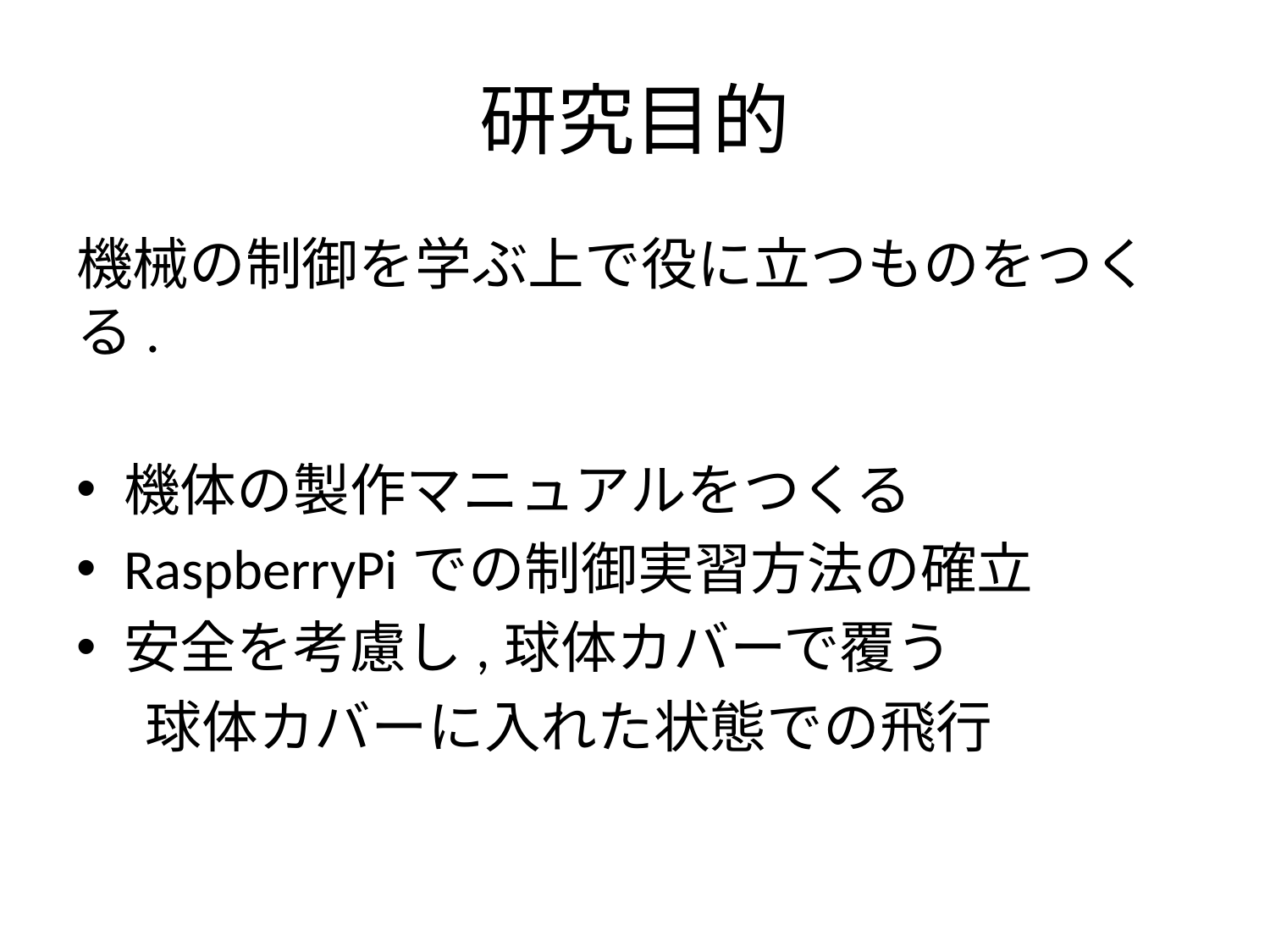

# 研究目的
機械の制御を学ぶ上で役に立つものをつくる.

機体の製作マニュアルをつくる
RaspberryPiでの制御実習方法の確立
安全を考慮し,球体カバーで覆う
　 球体カバーに入れた状態での飛行